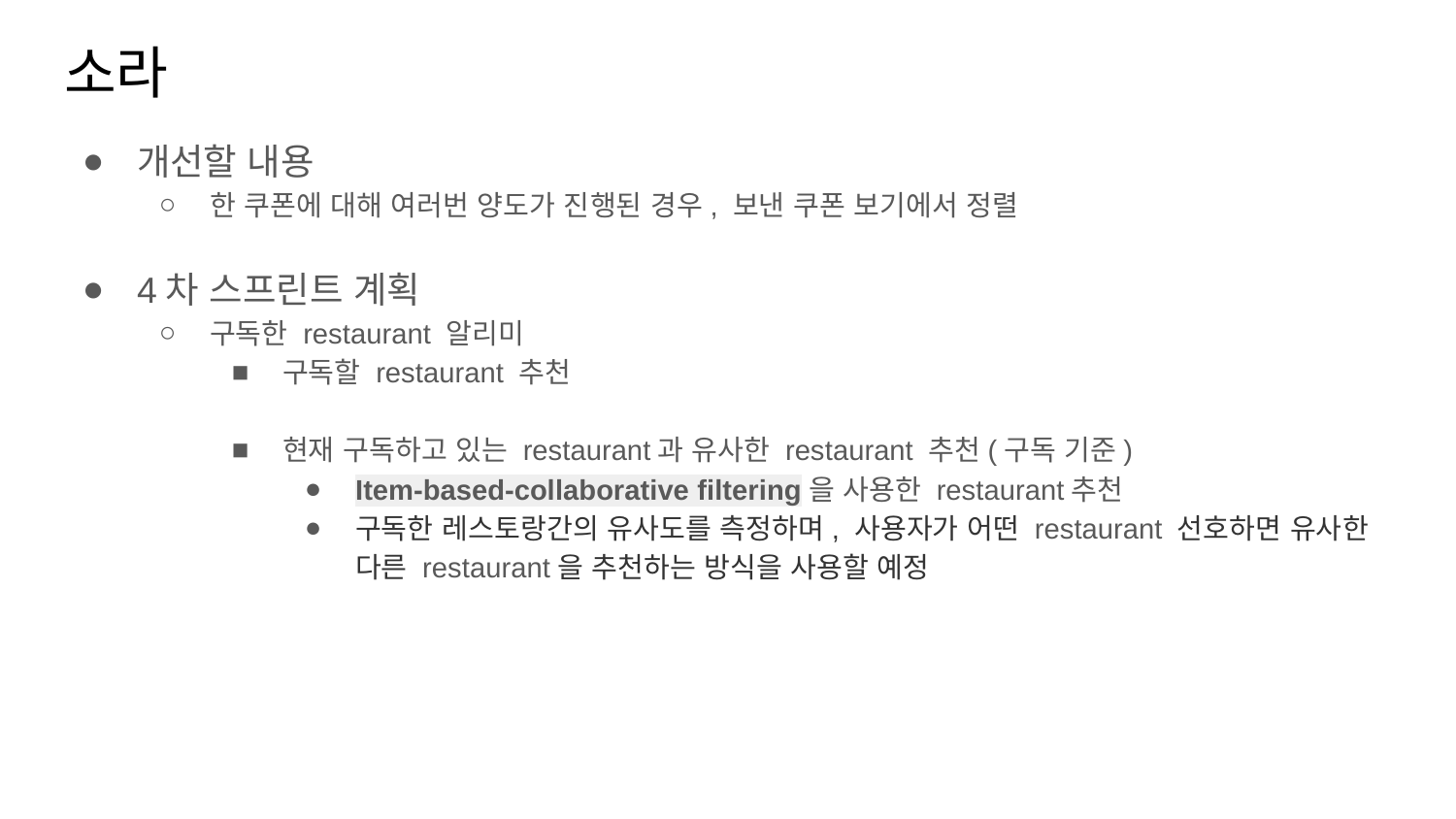

# 소라
개선할 내용
한 쿠폰에 대해 여러번 양도가 진행된 경우, 보낸 쿠폰 보기에서 정렬
4차 스프린트 계획
구독한 restaurant 알리미
구독할 restaurant 추천
현재 구독하고 있는 restaurant과 유사한 restaurant 추천(구독 기준)
Item-based-collaborative filtering을 사용한 restaurant추천
구독한 레스토랑간의 유사도를 측정하며, 사용자가 어떤 restaurant 선호하면 유사한 다른 restaurant을 추천하는 방식을 사용할 예정